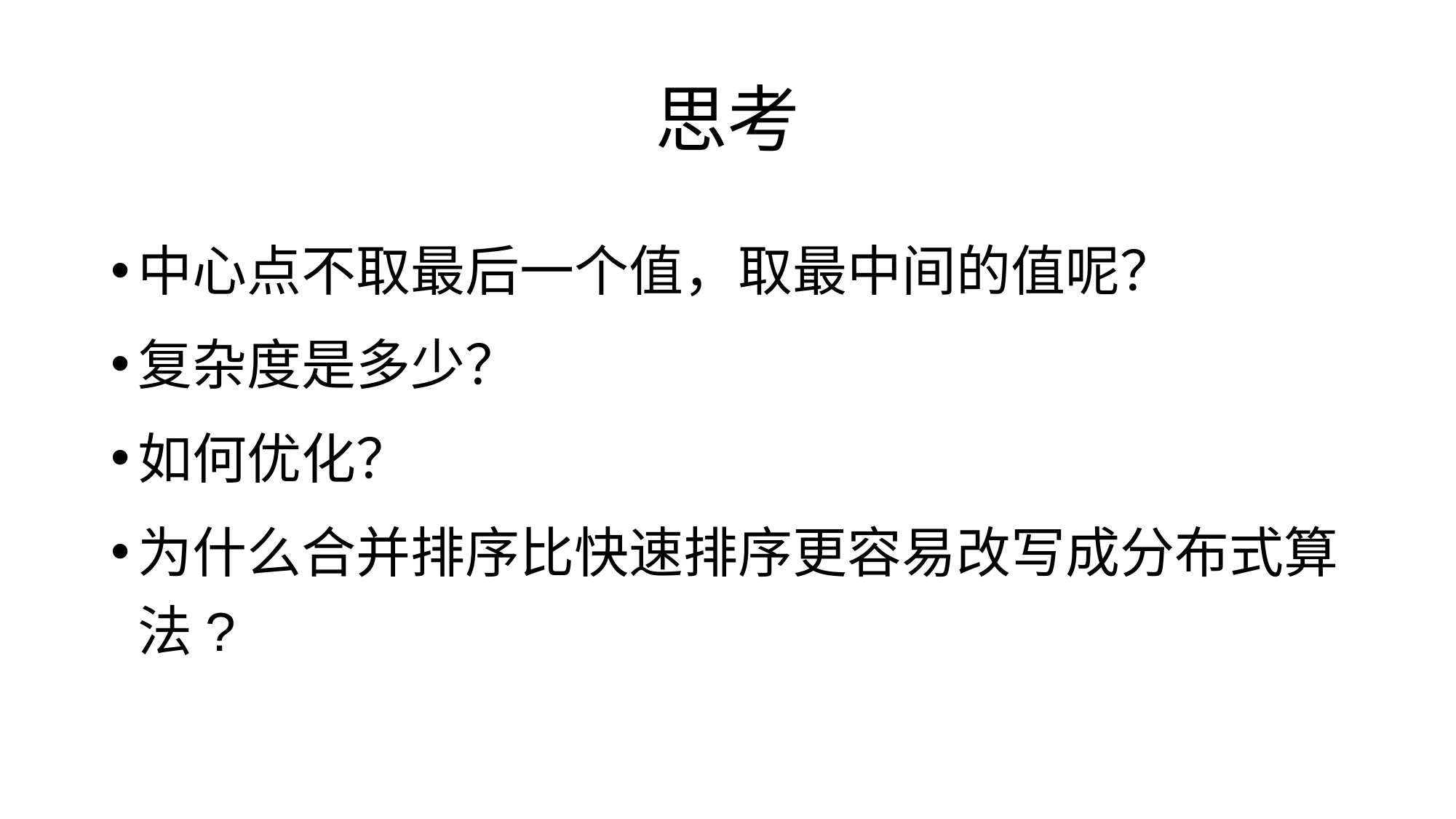

# 思考
中心点不取最后一个值，取最中间的值呢？
复杂度是多少？
如何优化？
为什么合并排序比快速排序更容易改写成分布式算法?